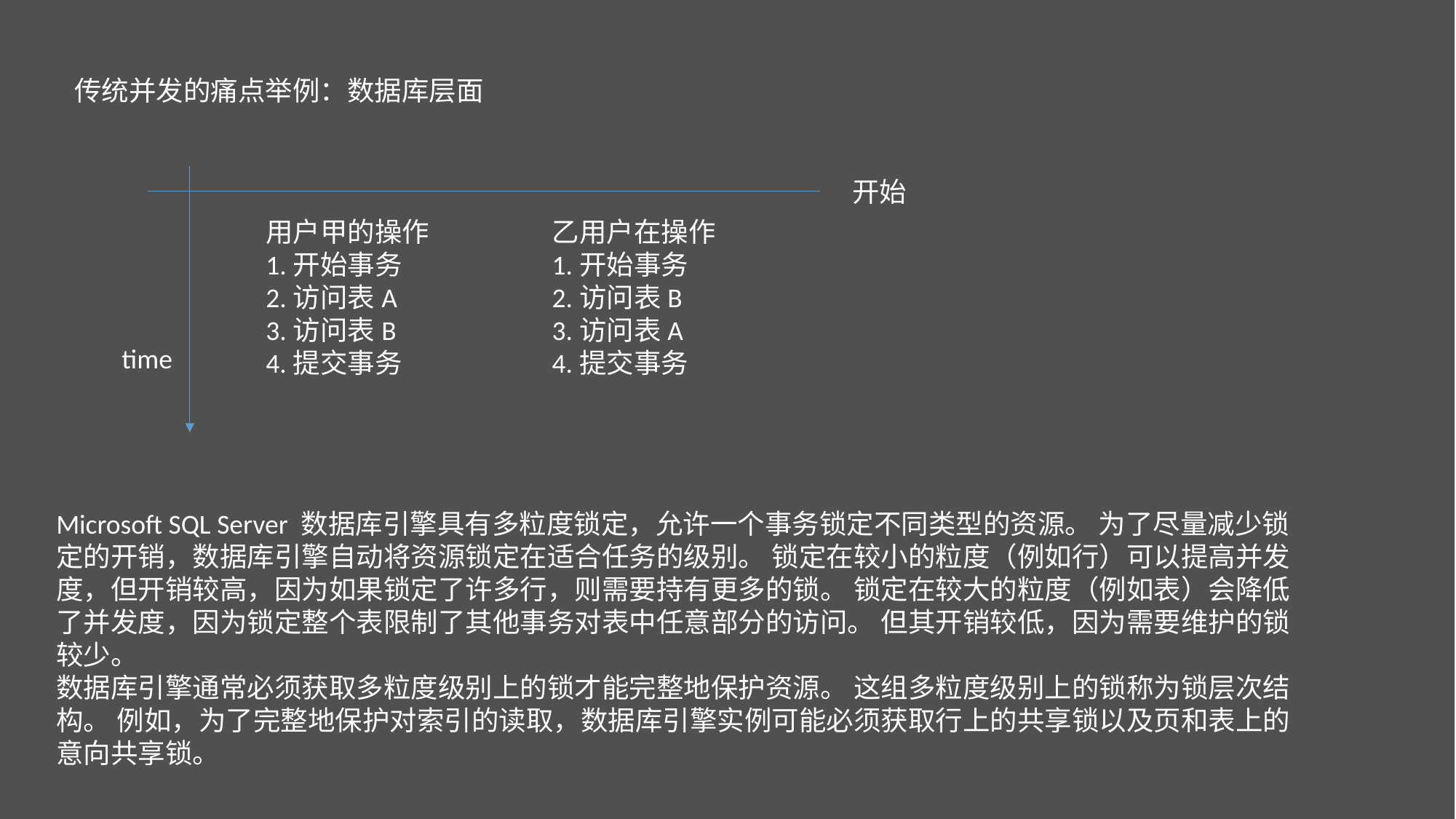

传统并发的痛点举例：数据库层面
开始
用户甲的操作
1.开始事务
2.访问表A
3.访问表B
4.提交事务
乙用户在操作
1.开始事务
2.访问表B
3.访问表A
4.提交事务

time
Microsoft SQL Server 数据库引擎具有多粒度锁定，允许一个事务锁定不同类型的资源。 为了尽量减少锁定的开销，数据库引擎自动将资源锁定在适合任务的级别。 锁定在较小的粒度（例如行）可以提高并发度，但开销较高，因为如果锁定了许多行，则需要持有更多的锁。 锁定在较大的粒度（例如表）会降低了并发度，因为锁定整个表限制了其他事务对表中任意部分的访问。 但其开销较低，因为需要维护的锁较少。
数据库引擎通常必须获取多粒度级别上的锁才能完整地保护资源。 这组多粒度级别上的锁称为锁层次结构。 例如，为了完整地保护对索引的读取，数据库引擎实例可能必须获取行上的共享锁以及页和表上的意向共享锁。